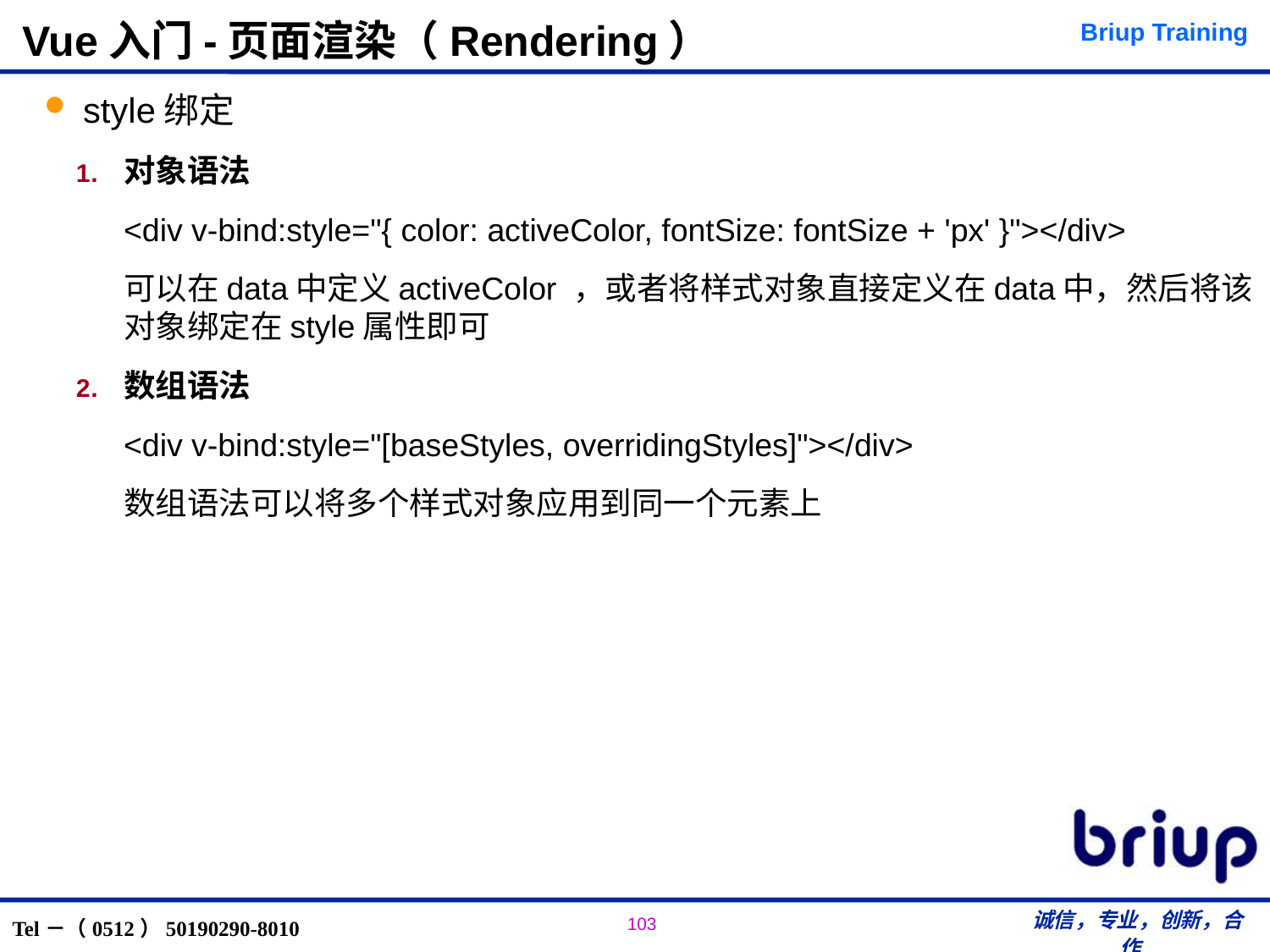

style绑定
对象语法
	<div v-bind:style="{ color: activeColor, fontSize: fontSize + 'px' }"></div>
	可以在data中定义activeColor ，或者将样式对象直接定义在data中，然后将该对象绑定在style属性即可
数组语法
	<div v-bind:style="[baseStyles, overridingStyles]"></div>
	数组语法可以将多个样式对象应用到同一个元素上

# Vue入门-页面渲染（Rendering）